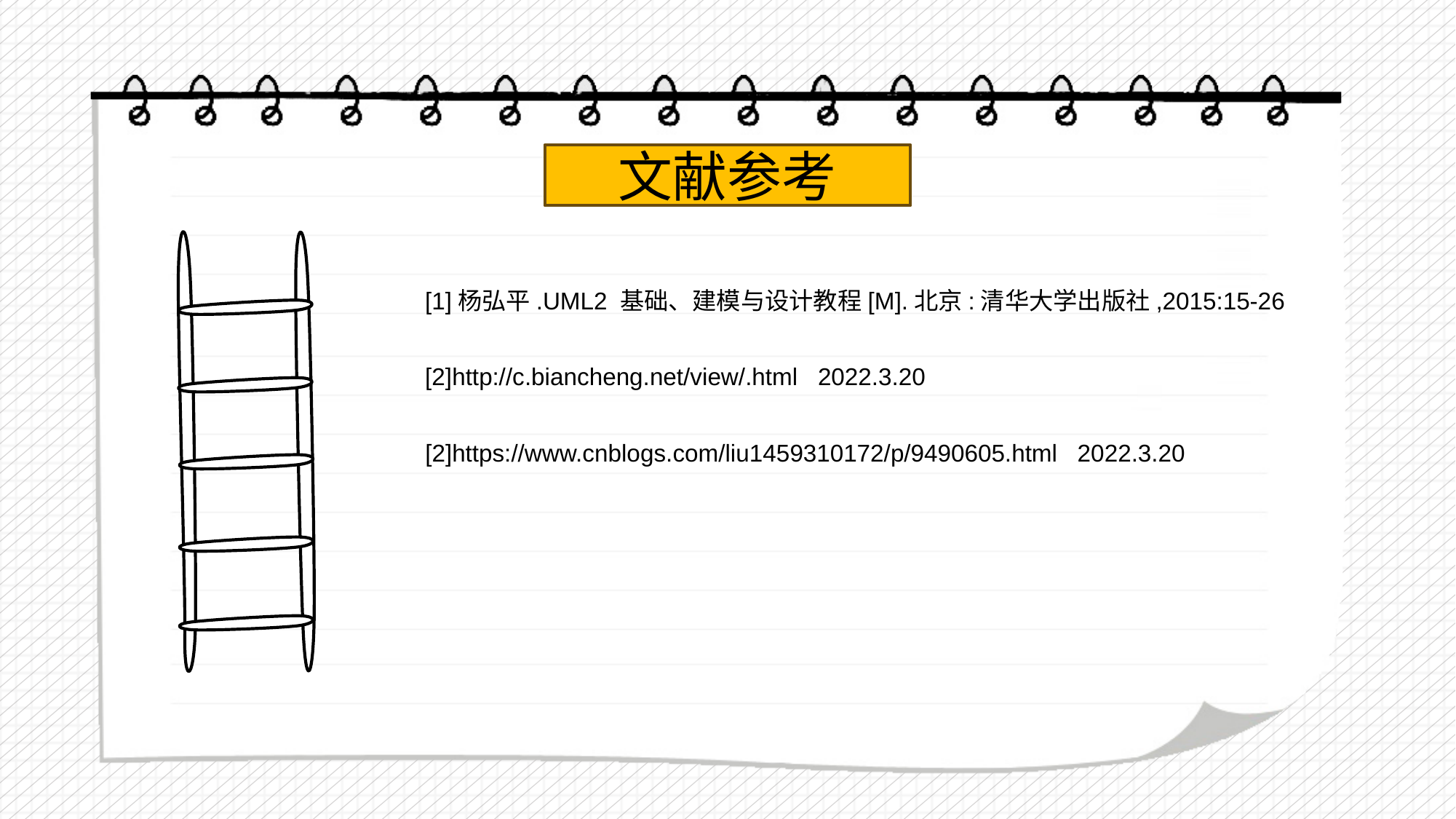

文献参考

[1]杨弘平.UML2 基础、建模与设计教程[M].北京:清华大学出版社,2015:15-26
[2]http://c.biancheng.net/view/.html   2022.3.20
[2]https://www.cnblogs.com/liu1459310172/p/9490605.html   2022.3.20